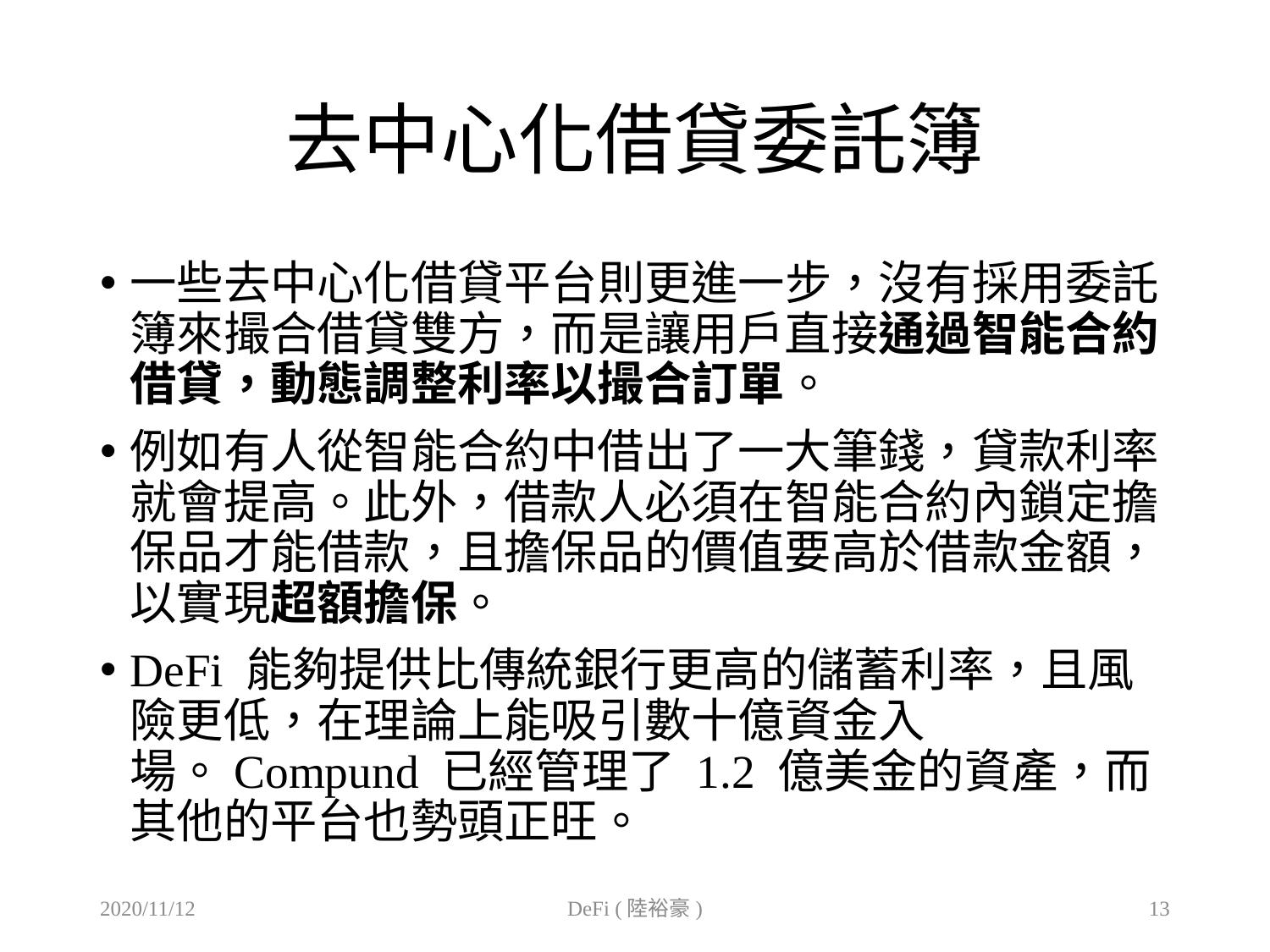

# 去中心化借貸委託簿
一些去中心化借貸平台則更進一步，沒有採用委託簿來撮合借貸雙方，而是讓用戶直接通過智能合約借貸，動態調整利率以撮合訂單。
例如有人從智能合約中借出了一大筆錢，貸款利率就會提高。此外，借款人必須在智能合約內鎖定擔保品才能借款，且擔保品的價值要高於借款金額，以實現超額擔保。
DeFi 能夠提供比傳統銀行更高的儲蓄利率，且風險更低，在理論上能吸引數十億資金入場。Compund 已經管理了 1.2 億美金的資產，而其他的平台也勢頭正旺。
2020/11/12
DeFi (陸裕豪)
13